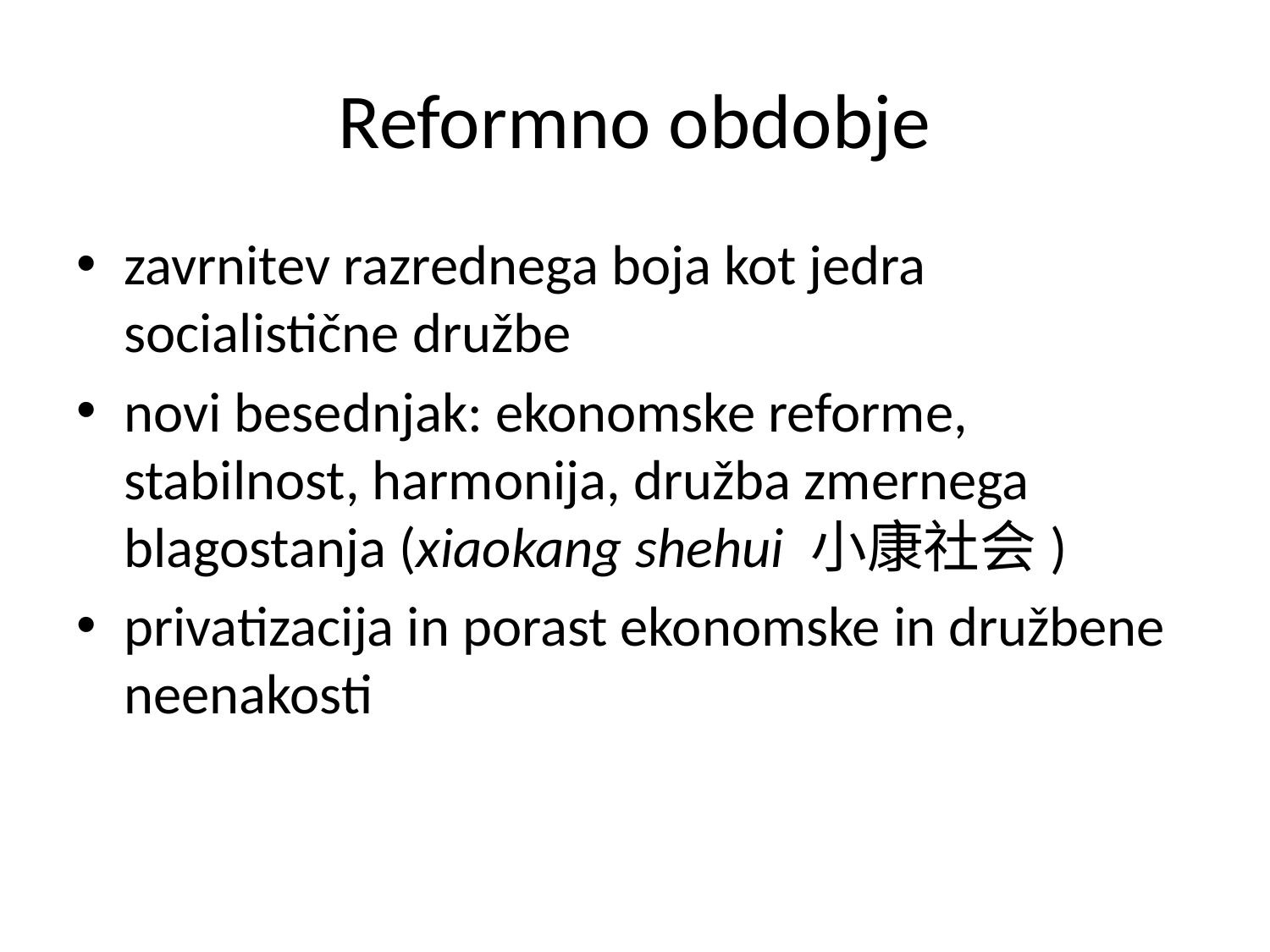

# Reformno obdobje
zavrnitev razrednega boja kot jedra socialistične družbe
novi besednjak: ekonomske reforme, stabilnost, harmonija, družba zmernega blagostanja (xiaokang shehui 小康社会)
privatizacija in porast ekonomske in družbene neenakosti